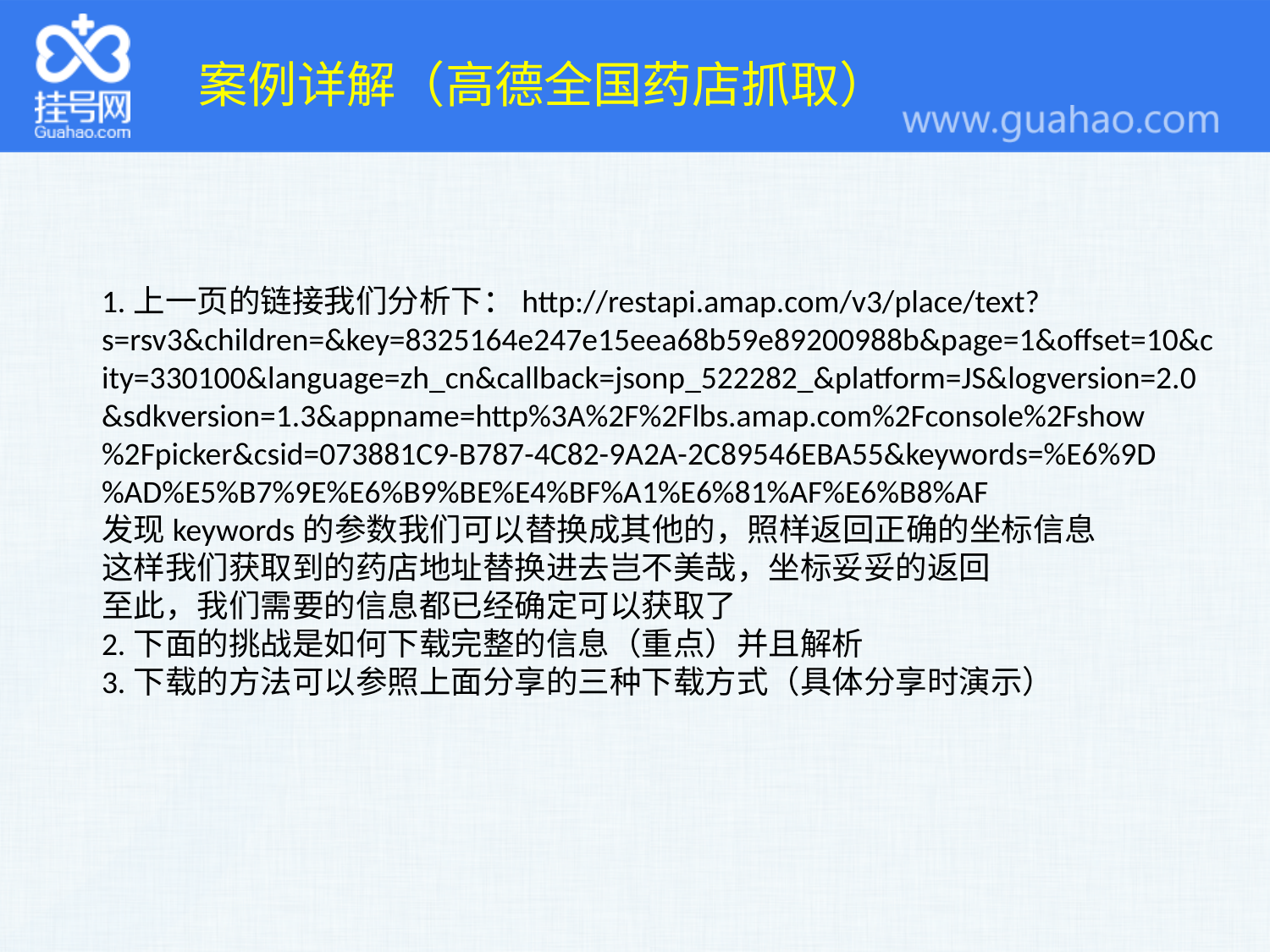

案例详解（高德全国药店抓取）
1.上一页的链接我们分析下：http://restapi.amap.com/v3/place/text?s=rsv3&children=&key=8325164e247e15eea68b59e89200988b&page=1&offset=10&city=330100&language=zh_cn&callback=jsonp_522282_&platform=JS&logversion=2.0&sdkversion=1.3&appname=http%3A%2F%2Flbs.amap.com%2Fconsole%2Fshow%2Fpicker&csid=073881C9-B787-4C82-9A2A-2C89546EBA55&keywords=%E6%9D%AD%E5%B7%9E%E6%B9%BE%E4%BF%A1%E6%81%AF%E6%B8%AF
发现keywords的参数我们可以替换成其他的，照样返回正确的坐标信息
这样我们获取到的药店地址替换进去岂不美哉，坐标妥妥的返回
至此，我们需要的信息都已经确定可以获取了
2.下面的挑战是如何下载完整的信息（重点）并且解析
3.下载的方法可以参照上面分享的三种下载方式（具体分享时演示）